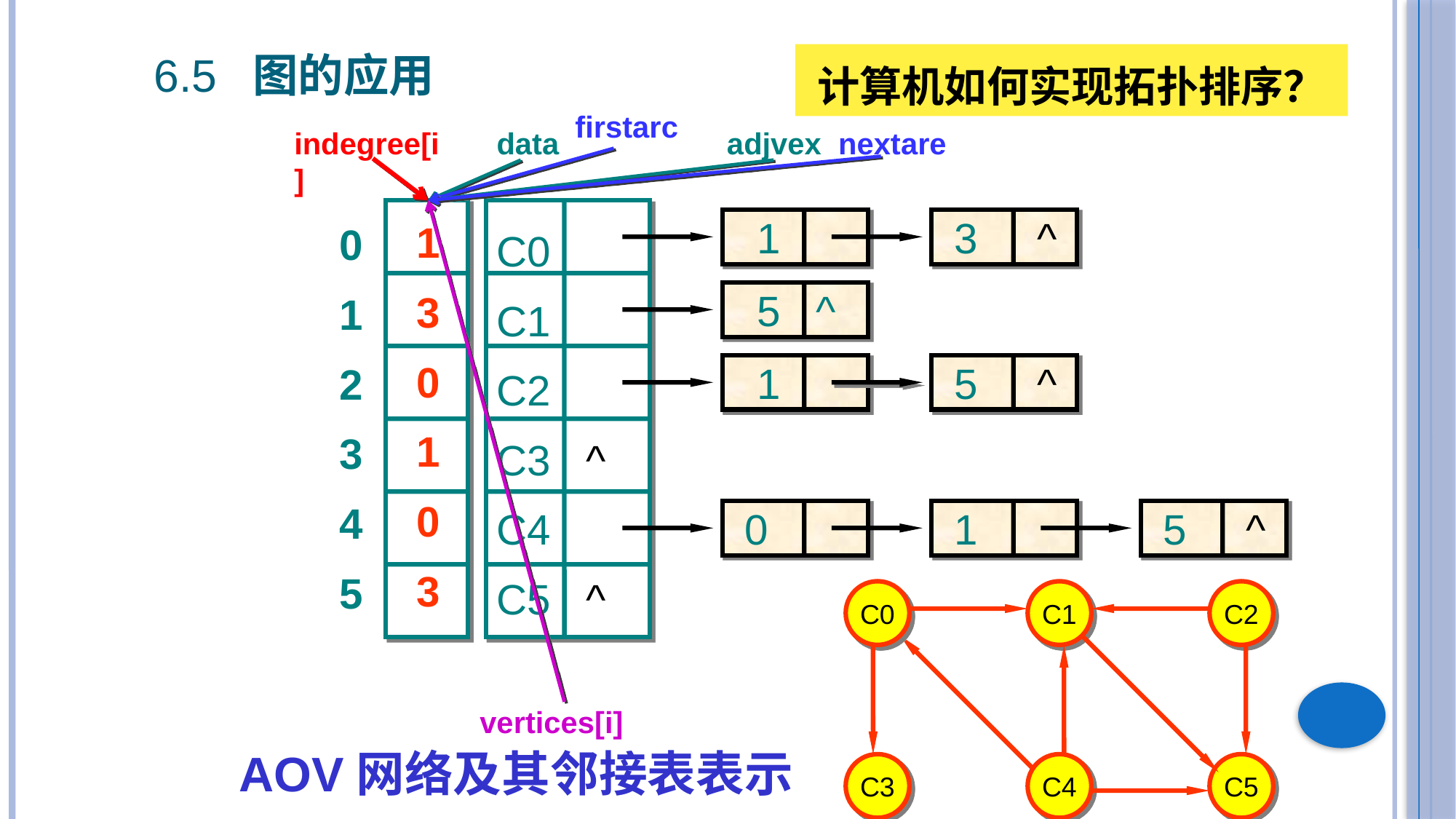

6.5  图的应用
计算机如何实现拓扑排序？
firstarc
 adjvex  nextare
indegree[i]
data

1
3
0
1
0
3
C0
C1
C2
C3   ^
C4
C5   ^

0
1
2
3
4
5
  1

 3     ^

  5   ^

  1

 5     ^

 0

 1

 5     ^

C0
C1
C2

C3
C4
C5

 vertices[i]
AOV网络及其邻接表表示